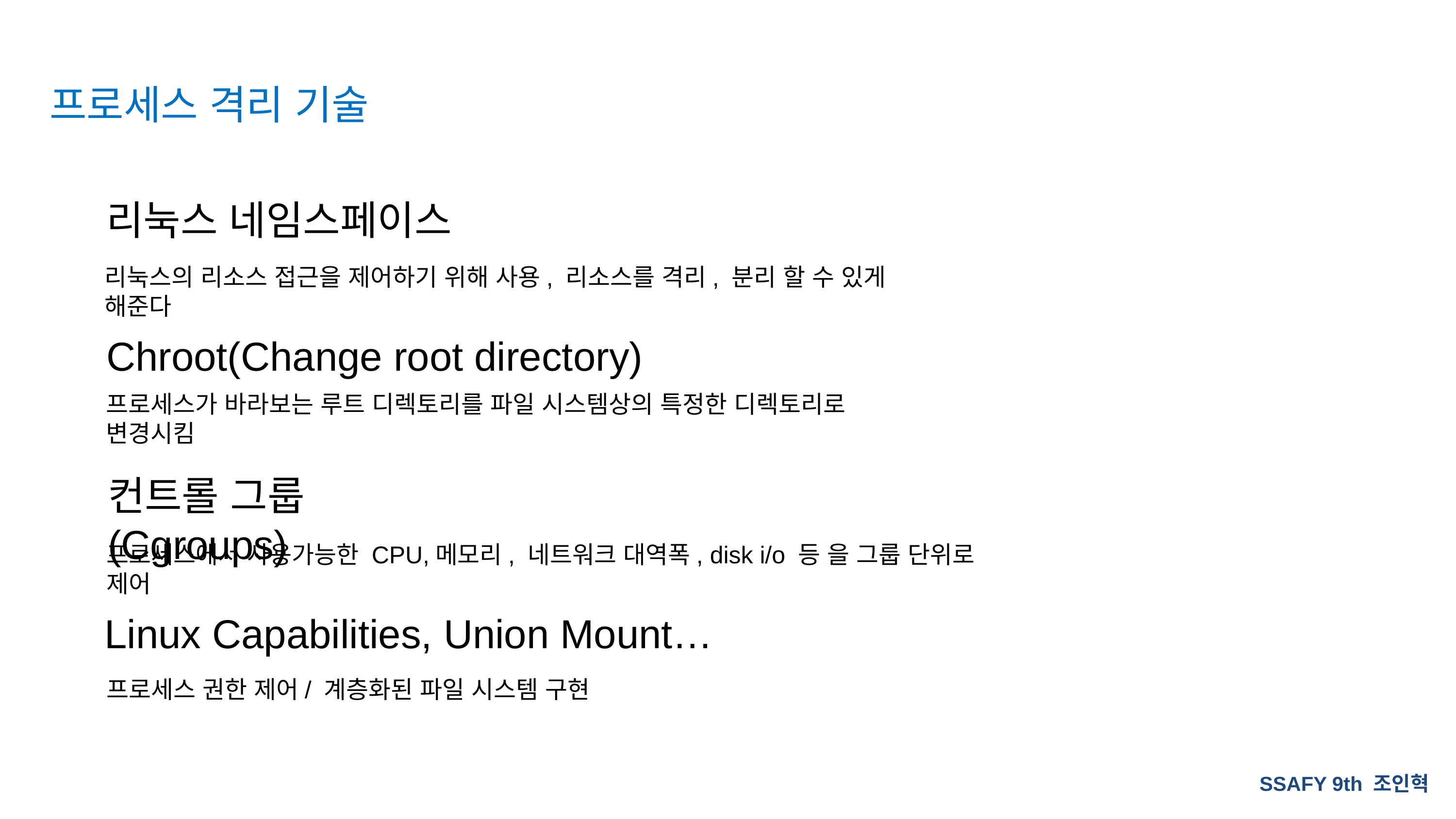

프로세스 격리 기술
리눅스 네임스페이스
리눅스의 리소스 접근을 제어하기 위해 사용, 리소스를 격리, 분리 할 수 있게 해준다
Chroot(Change root directory)
프로세스가 바라보는 루트 디렉토리를 파일 시스템상의 특정한 디렉토리로 변경시킴
컨트롤 그룹(Cgroups)
프로세스에서 사용가능한 CPU,메모리, 네트워크 대역폭, disk i/o 등 을 그룹 단위로 제어
Linux Capabilities, Union Mount…
프로세스 권한 제어/ 계층화된 파일 시스템 구현
SSAFY 9th 조인혁